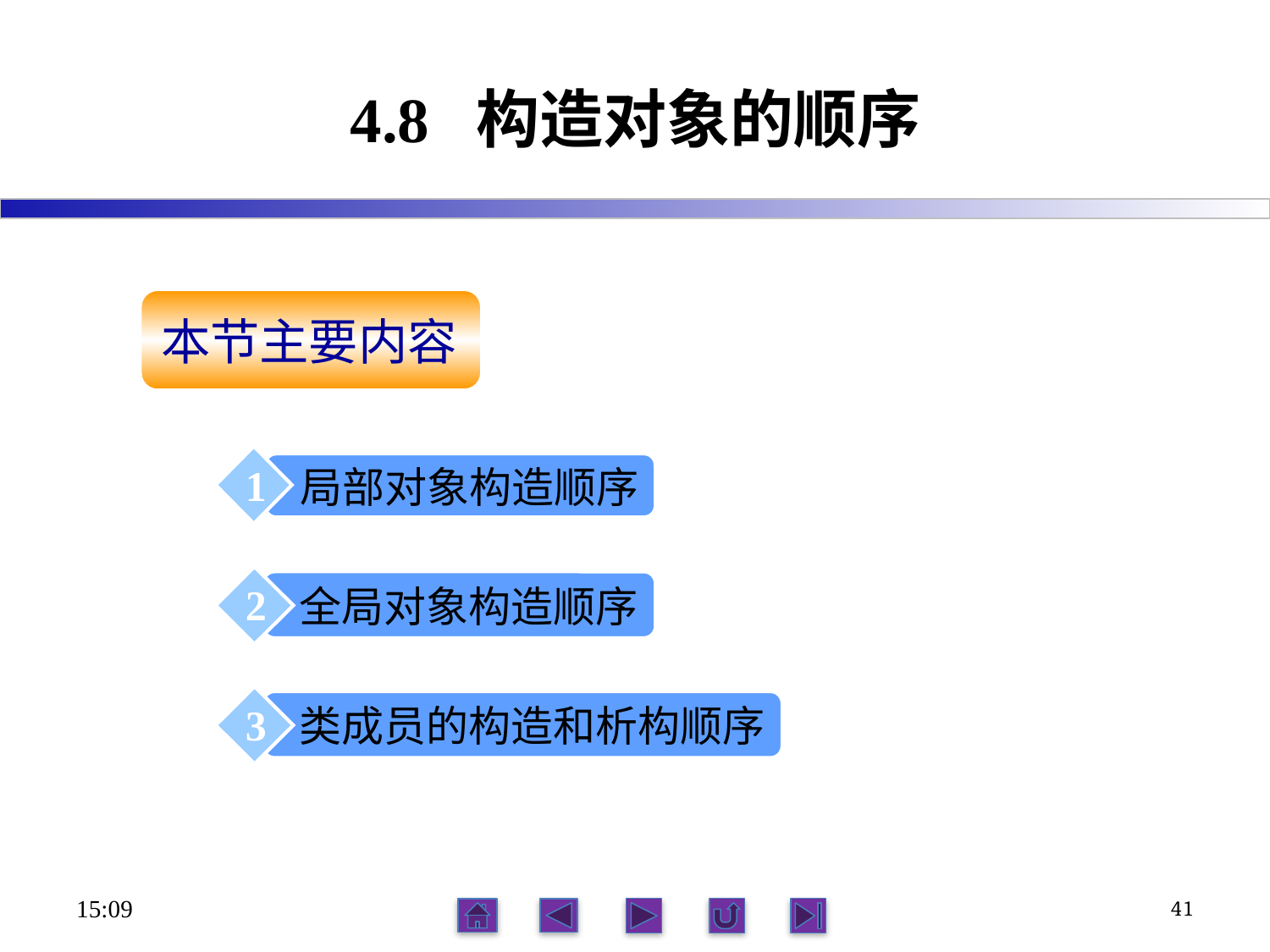

# 4.8  构造对象的顺序

本节主要内容

局部对象构造顺序
1

2

全局对象构造顺序

3

类成员的构造和析构顺序
15:09
41